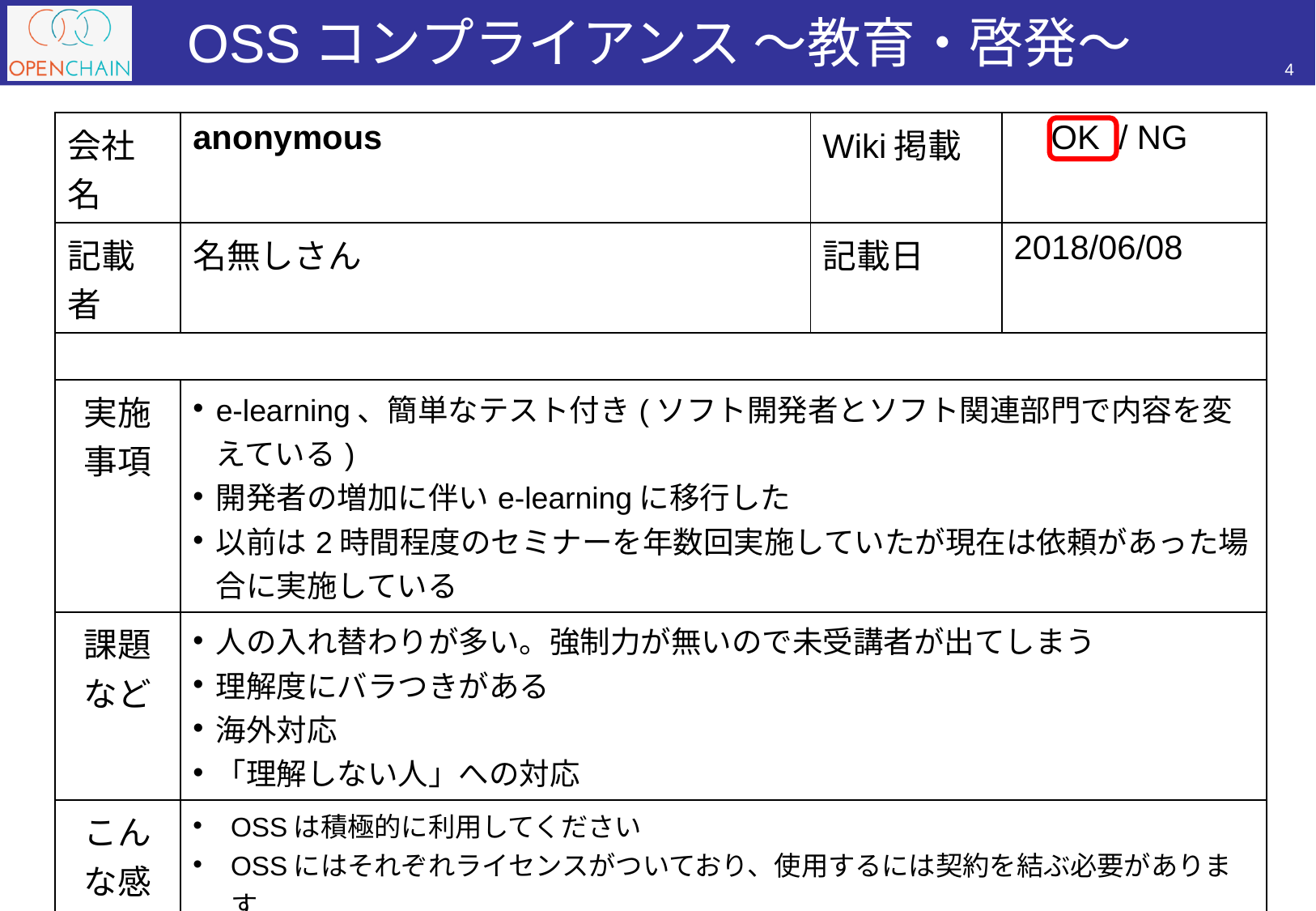

# OSSコンプライアンス ～教育・啓発～
4
| 会社名 | anonymous | Wiki掲載 | OK / NG |
| --- | --- | --- | --- |
| 記載者 | 名無しさん | 記載日 | 2018/06/08 |
|  |  |  |  |
| 実施 事項 | e-learning、簡単なテスト付き(ソフト開発者とソフト関連部門で内容を変えている) 開発者の増加に伴いe-learningに移行した 以前は2時間程度のセミナーを年数回実施していたが現在は依頼があった場合に実施している |  |  |
| 課題 など | 人の入れ替わりが多い。強制力が無いので未受講者が出てしまう 理解度にバラつきがある 海外対応 「理解しない人」への対応 |  |  |
| こんな感じで話すことがあります | OSSは積極的に利用してください OSSにはそれぞれライセンスがついており、使用するには契約を結ぶ必要があります 会社として契約を守らずにソフトを使用することはありえないですよね？ OSSを使う場合、使おうとしている開発者自身がOSSの素性を知り、そのライセンスを守るのは当然です 会社としてライセンスを遵守するのは当然です。ライセンスを遵守していないソフトを組み込んだ製品を出荷すると、お客様に迷惑をかけることになります。そのようなことは許されません。 |  |  |